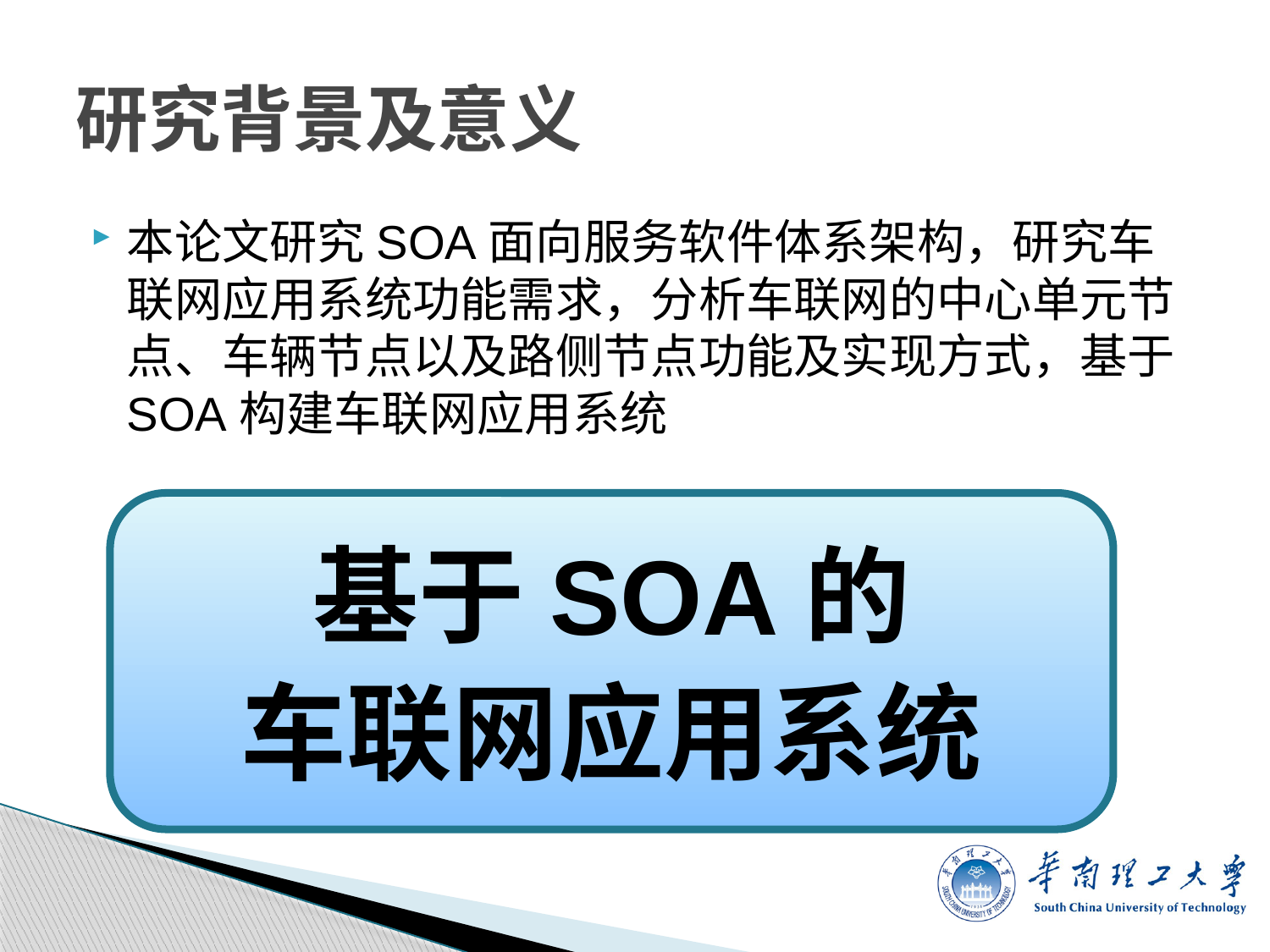

# 研究背景及意义
本论文研究SOA面向服务软件体系架构，研究车联网应用系统功能需求，分析车联网的中心单元节点、车辆节点以及路侧节点功能及实现方式，基于SOA构建车联网应用系统

基于SOA的
车联网应用系统